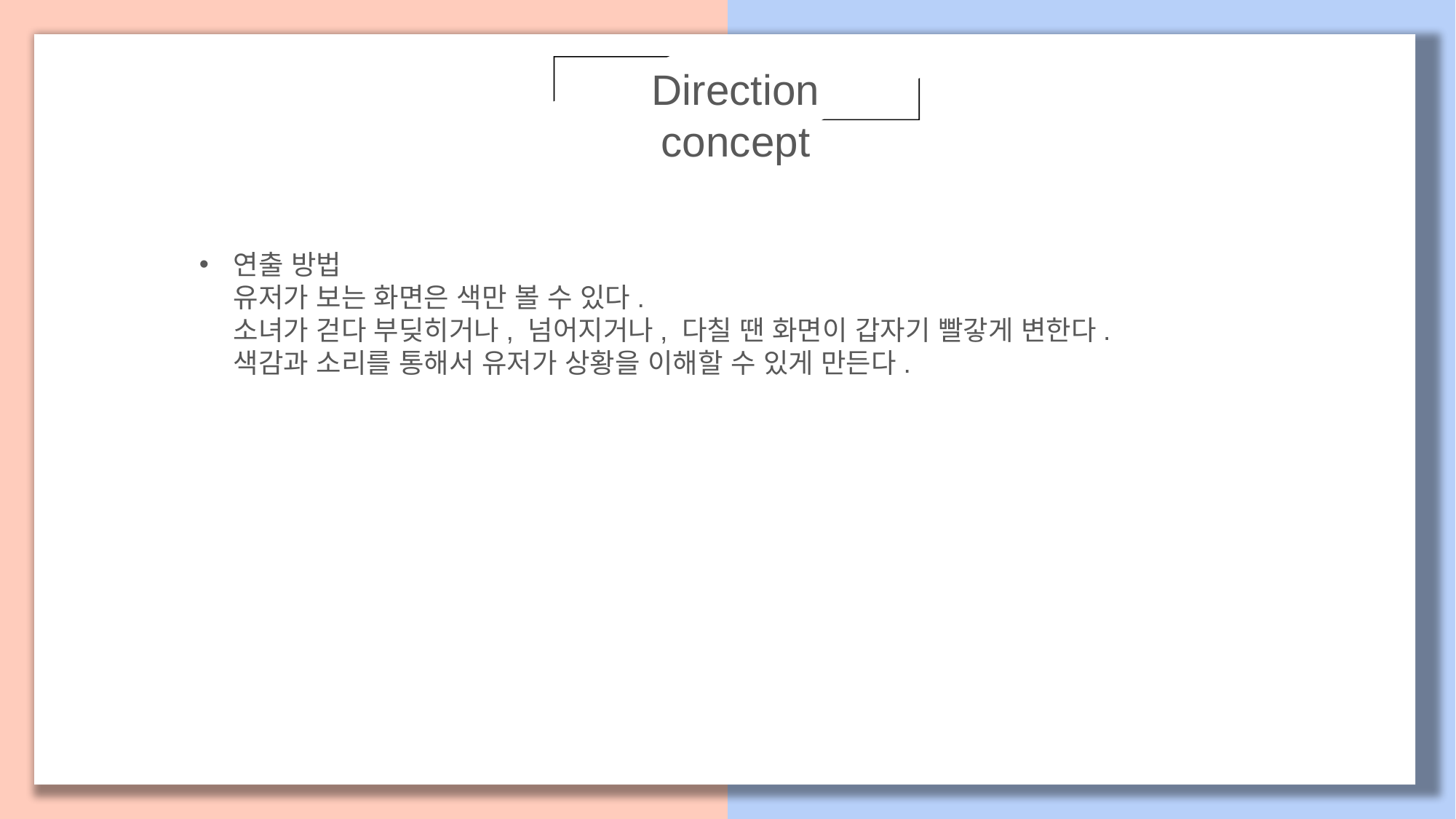

Direction concept

연출 방법
유저가 보는 화면은 색만 볼 수 있다.
소녀가 걷다 부딪히거나, 넘어지거나, 다칠 땐 화면이 갑자기 빨갛게 변한다.
색감과 소리를 통해서 유저가 상황을 이해할 수 있게 만든다.